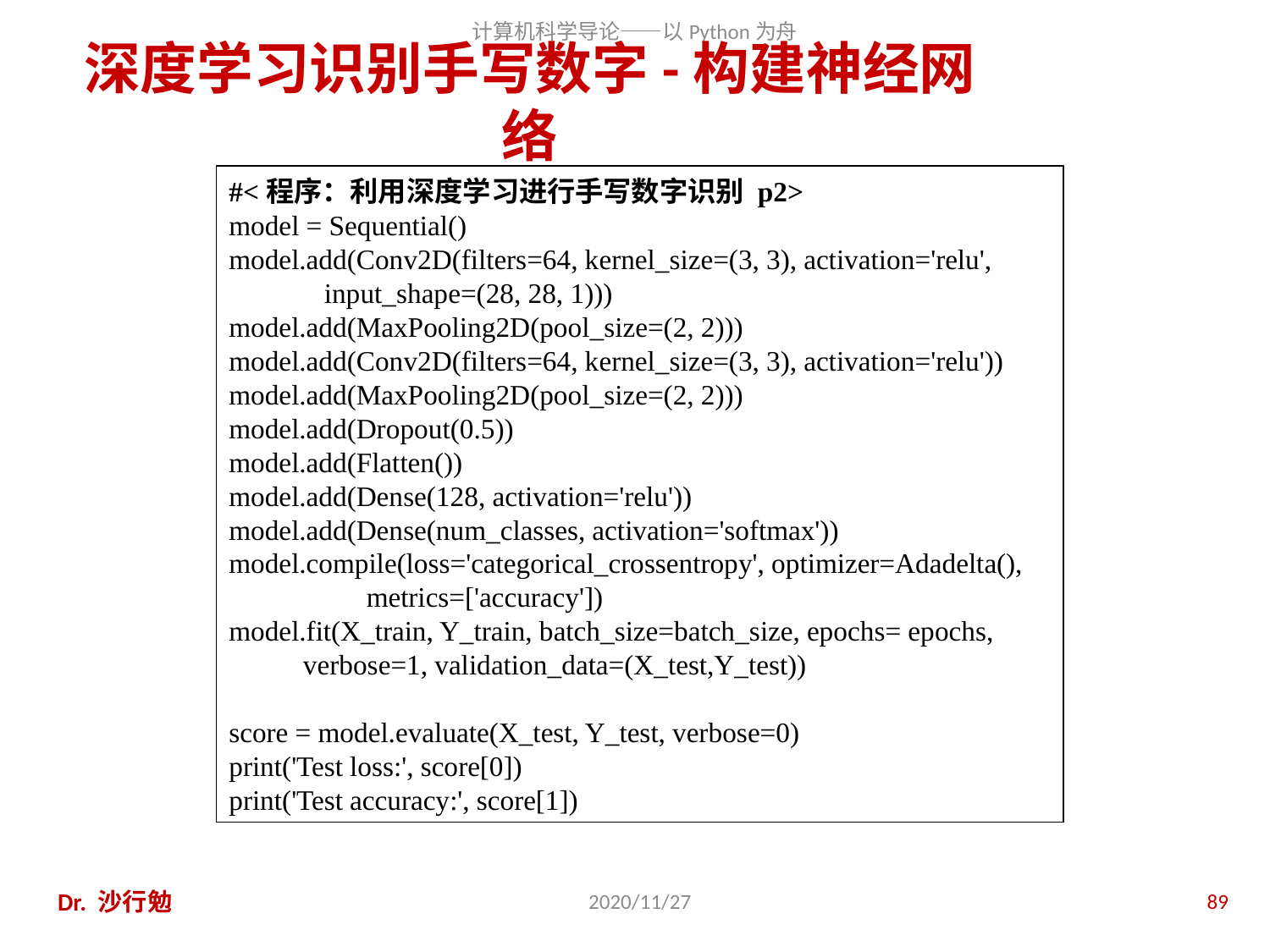

# 深度学习识别手写数字-构建神经网络
#<程序：利用深度学习进行手写数字识别 p2>
model = Sequential()
model.add(Conv2D(filters=64, kernel_size=(3, 3), activation='relu', input_shape=(28, 28, 1)))
model.add(MaxPooling2D(pool_size=(2, 2)))
model.add(Conv2D(filters=64, kernel_size=(3, 3), activation='relu'))
model.add(MaxPooling2D(pool_size=(2, 2)))
model.add(Dropout(0.5))
model.add(Flatten())
model.add(Dense(128, activation='relu'))
model.add(Dense(num_classes, activation='softmax'))
model.compile(loss='categorical_crossentropy', optimizer=Adadelta(), metrics=['accuracy'])
model.fit(X_train, Y_train, batch_size=batch_size, epochs= epochs, verbose=1, validation_data=(X_test,Y_test))

score = model.evaluate(X_test, Y_test, verbose=0)
print('Test loss:', score[0])
print('Test accuracy:', score[1])
Dr. 沙行勉
2020/11/27
89